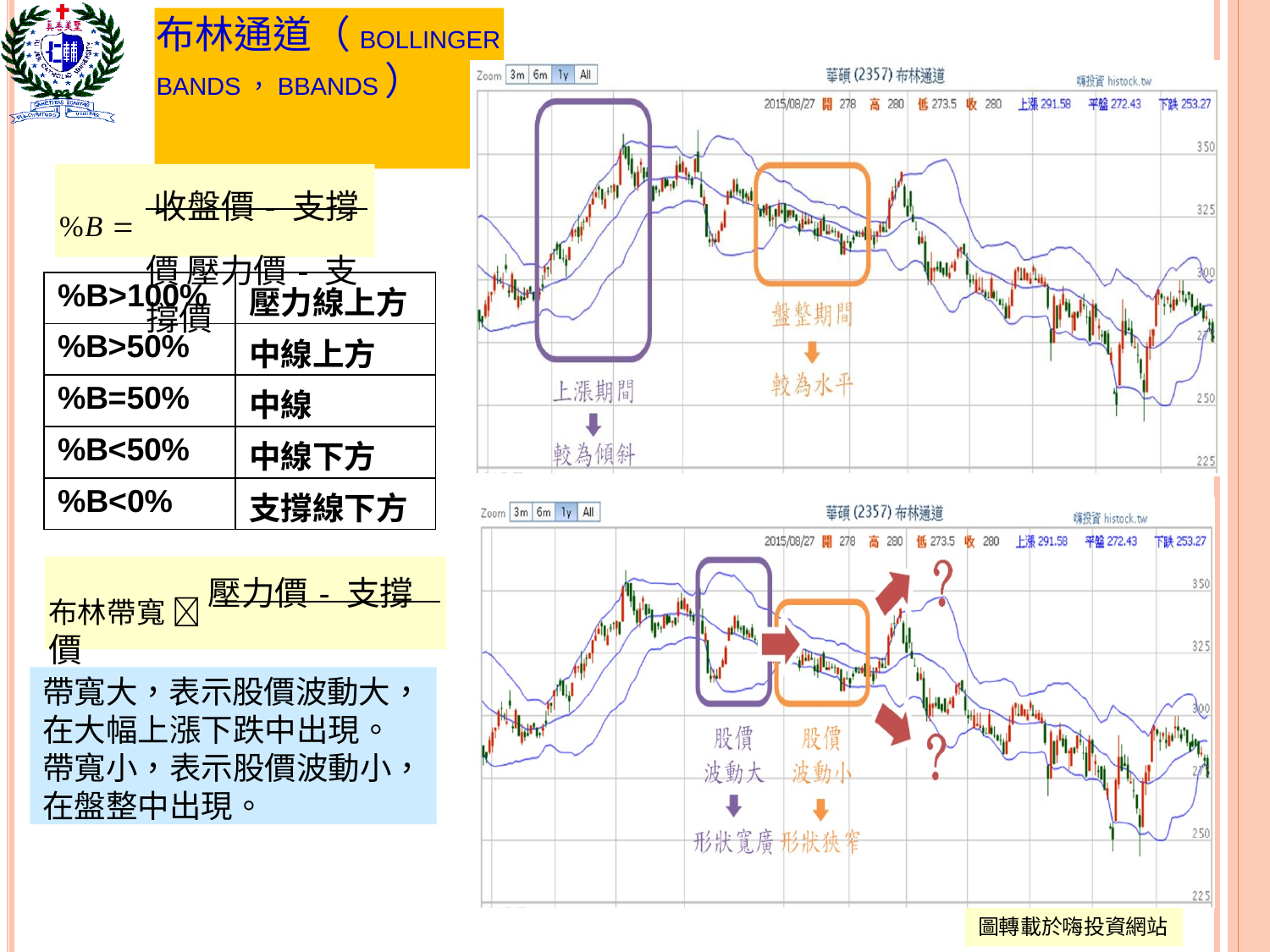

# 布林通道（BOLLINGER
BANDS，BBANDS）

%B = 收盤價-支撐價 壓力價-支撐價

| %B>100% | 壓力線上方 |
| --- | --- |
| %B>50% | 中線上方 |
| %B=50% | 中線 |
| %B<50% | 中線下方 |
| %B<0% | 支撐線下方 |

布林帶寬 = 壓力價-支撐價
中間價

帶寬大，表示股價波動大， 在大幅上漲下跌中出現。 帶寬小，表示股價波動小， 在盤整中出現。

圖轉載於嗨投資網站